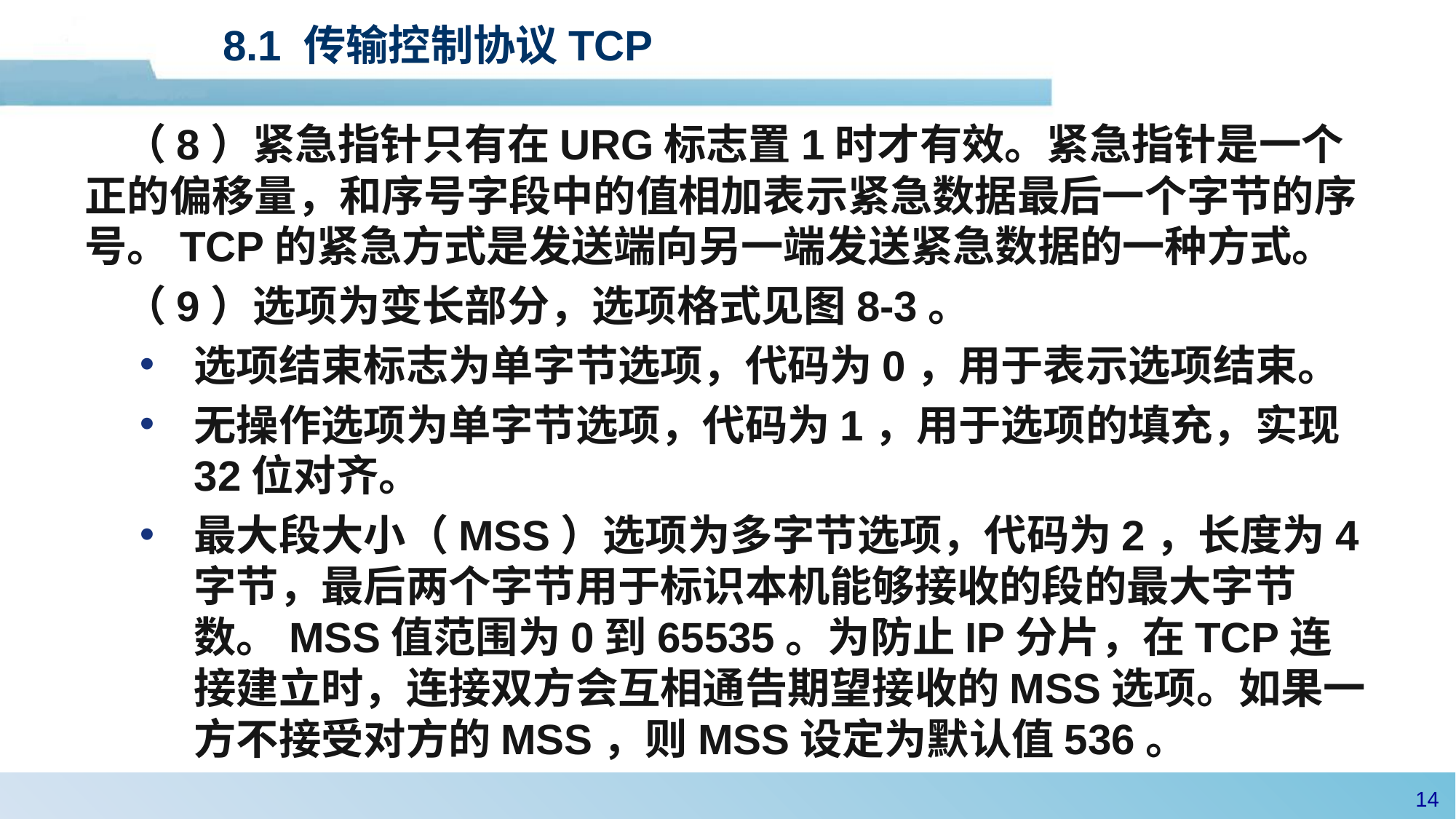

# 8.1 传输控制协议TCP
   （8）紧急指针只有在URG标志置1时才有效。紧急指针是一个正的偏移量，和序号字段中的值相加表示紧急数据最后一个字节的序号。TCP的紧急方式是发送端向另一端发送紧急数据的一种方式。
   （9）选项为变长部分，选项格式见图8-3。
选项结束标志为单字节选项，代码为0，用于表示选项结束。
无操作选项为单字节选项，代码为1，用于选项的填充，实现32位对齐。
最大段大小（MSS）选项为多字节选项，代码为2，长度为4字节，最后两个字节用于标识本机能够接收的段的最大字节数。MSS值范围为0到65535。为防止IP分片，在TCP连接建立时，连接双方会互相通告期望接收的MSS选项。如果一方不接受对方的MSS，则MSS设定为默认值536。

14